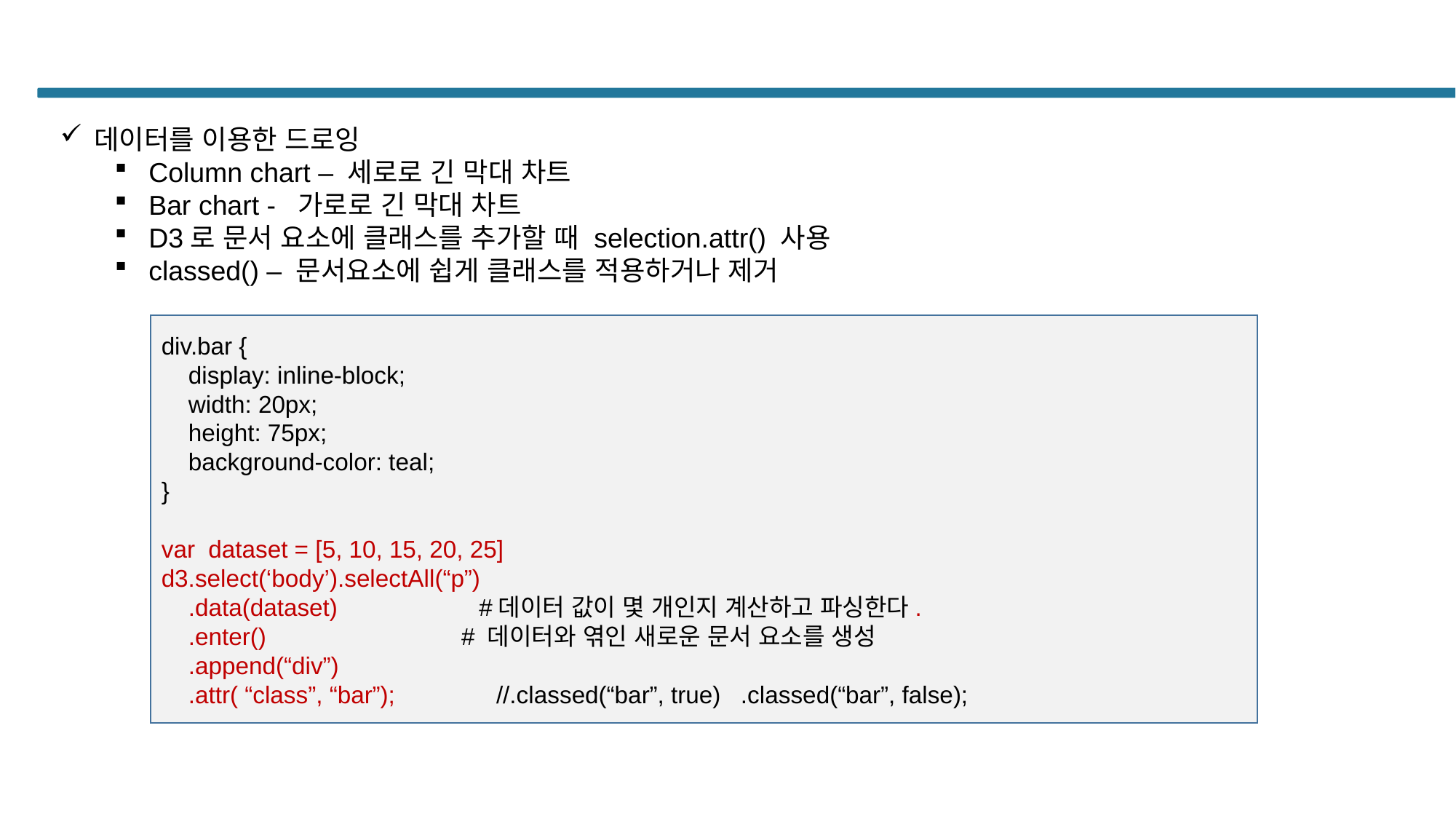

#
데이터를 이용한 드로잉
Column chart – 세로로 긴 막대 차트
Bar chart -  가로로 긴 막대 차트
D3로 문서 요소에 클래스를 추가할 때 selection.attr() 사용
classed() – 문서요소에 쉽게 클래스를 적용하거나 제거

div.bar {
    display: inline-block;
    width: 20px;
    height: 75px;
    background-color: teal;
}

var  dataset = [5, 10, 15, 20, 25]
d3.select(‘body’).selectAll(“p”)
    .data(dataset)                     #데이터 값이 몇 개인지 계산하고 파싱한다.
    .enter()                             # 데이터와 엮인 새로운 문서 요소를 생성
    .append(“div”)
    .attr( “class”, “bar”);               //.classed(“bar”, true)   .classed(“bar”, false);